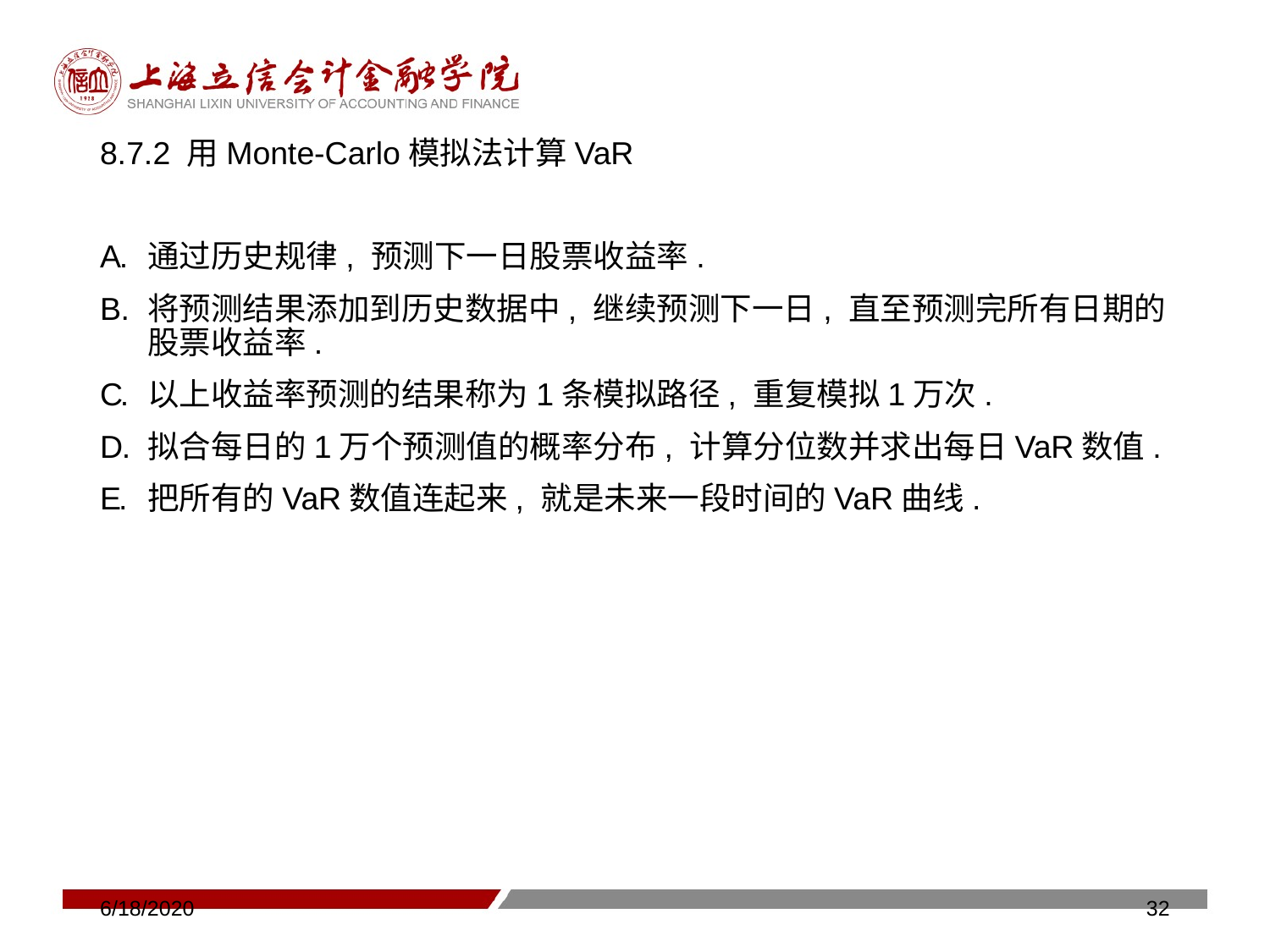

8.7.2 用Monte-Carlo模拟法计算VaR

通过历史规律, 预测下一日股票收益率.
将预测结果添加到历史数据中, 继续预测下一日, 直至预测完所有日期的股票收益率.
以上收益率预测的结果称为1条模拟路径, 重复模拟1万次.
拟合每日的1万个预测值的概率分布, 计算分位数并求出每日VaR数值.
把所有的VaR数值连起来, 就是未来一段时间的VaR曲线.
6/18/2020

32